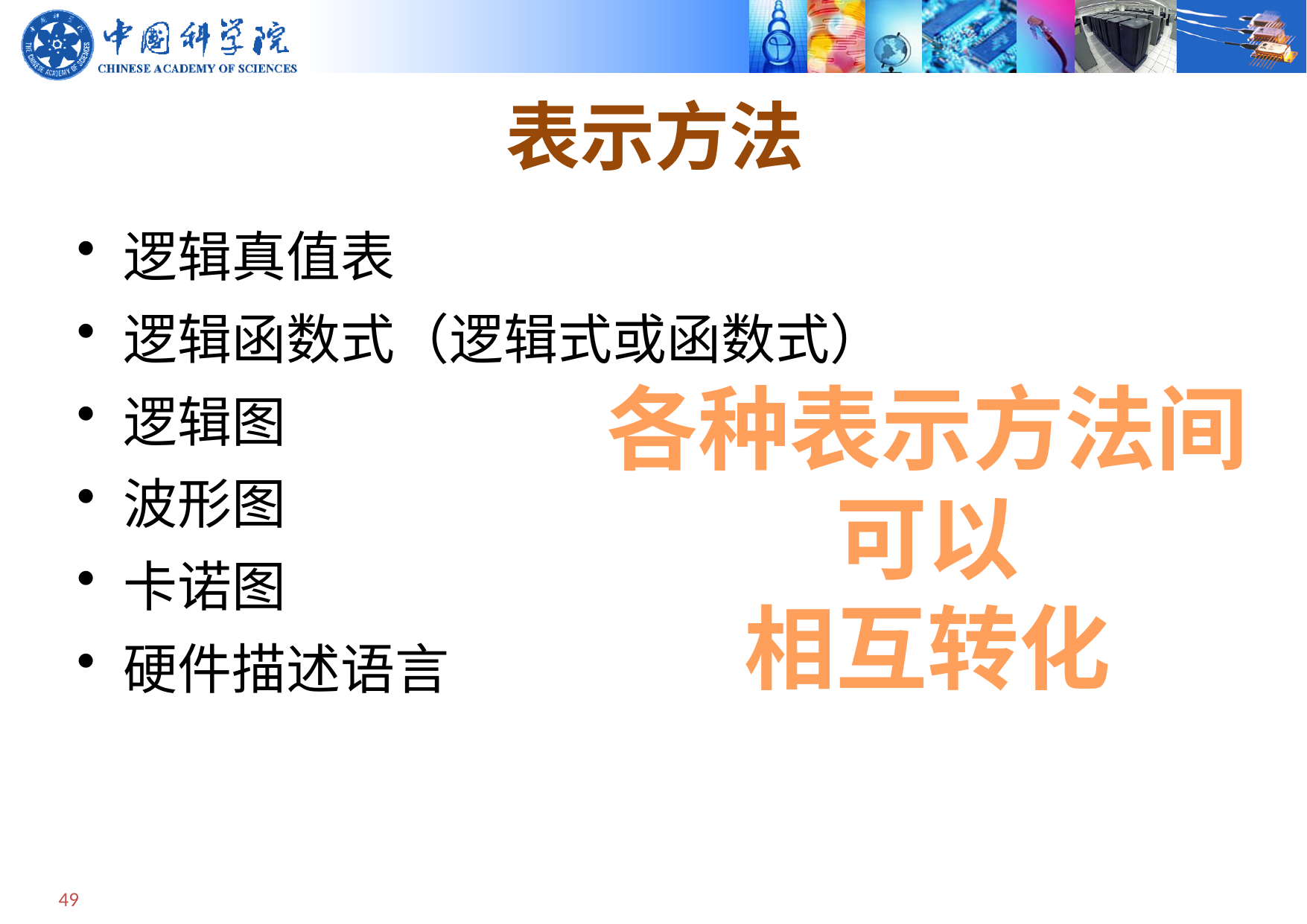

# 表示方法
逻辑真值表
逻辑函数式（逻辑式或函数式）
逻辑图
波形图
卡诺图
硬件描述语言

各种表示方法间
可以
相互转化